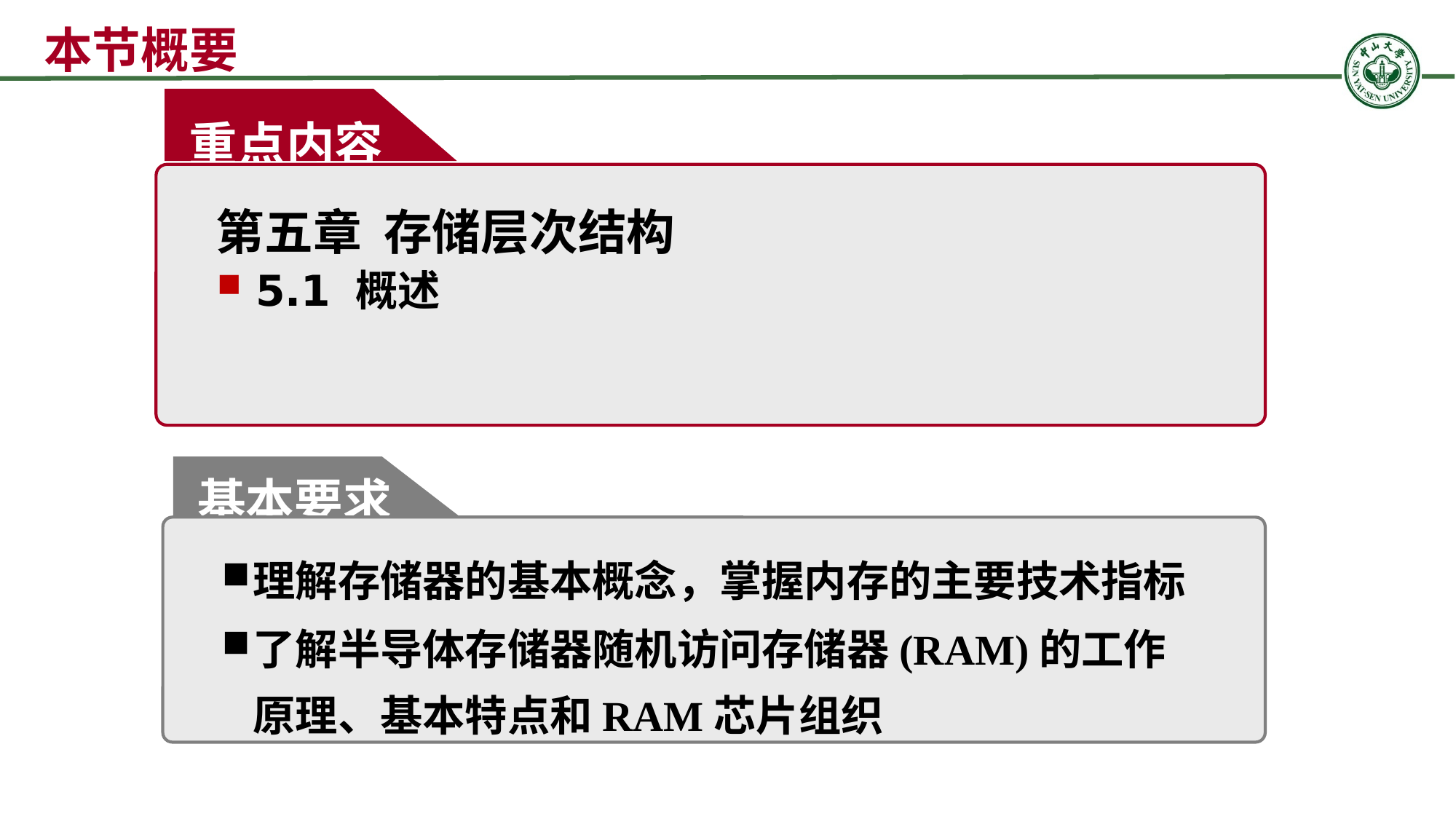

本节概要
重点内容

 5.1 概述

第五章  存储层次结构
基本要求

理解存储器的基本概念，掌握内存的主要技术指标
了解半导体存储器随机访问存储器(RAM)的工作原理、基本特点和RAM芯片组织